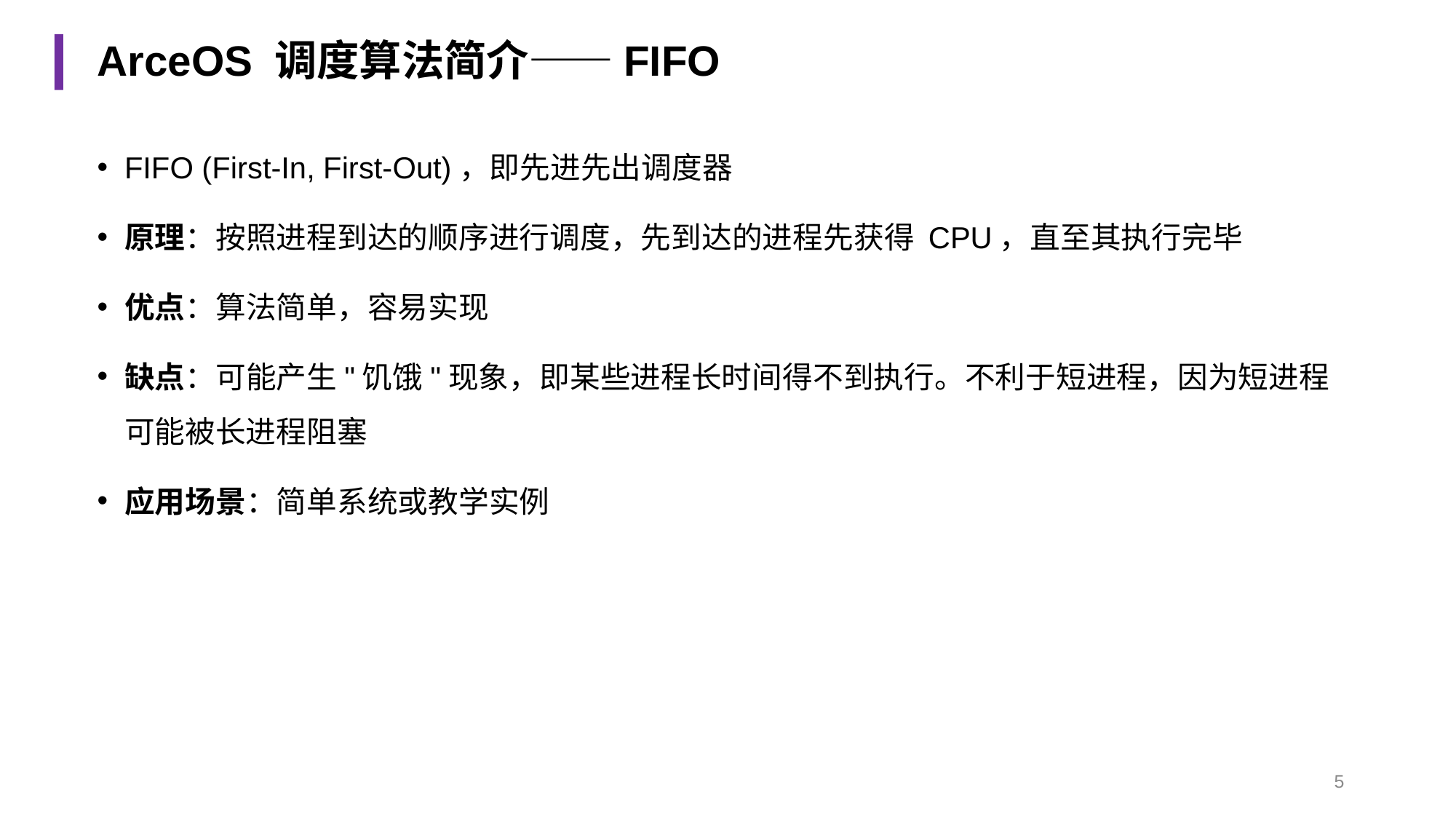

# ArceOS 调度算法简介——FIFO

FIFO (First-In, First-Out)，即先进先出调度器
原理：按照进程到达的顺序进行调度，先到达的进程先获得 CPU，直至其执行完毕
优点：算法简单，容易实现
缺点：可能产生"饥饿"现象，即某些进程长时间得不到执行。不利于短进程，因为短进程可能被长进程阻塞
应用场景：简单系统或教学实例
5